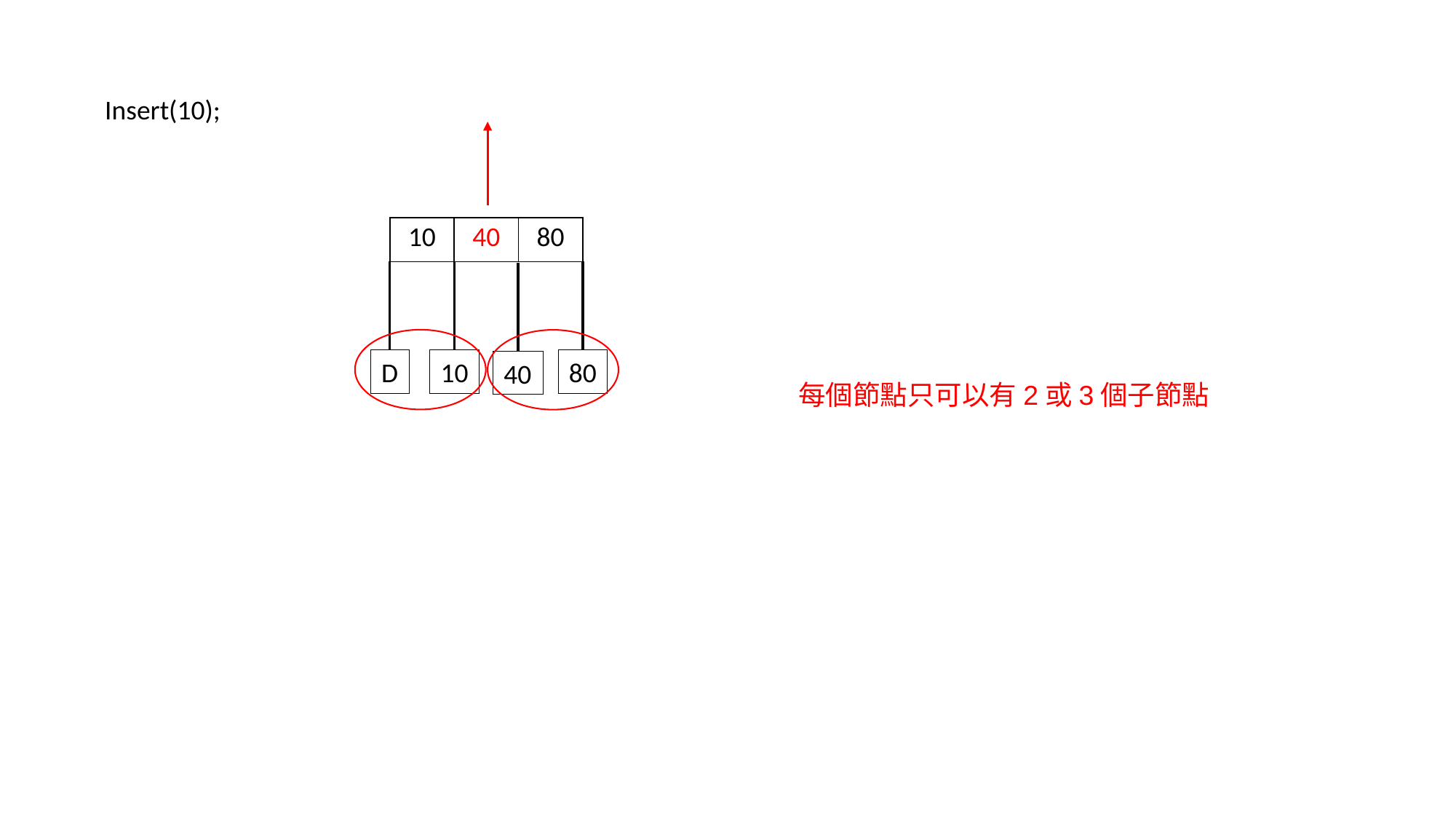

Insert(10);
| 10 | 40 | 80 |
| --- | --- | --- |

D
10
80
40
每個節點只可以有2或3個子節點